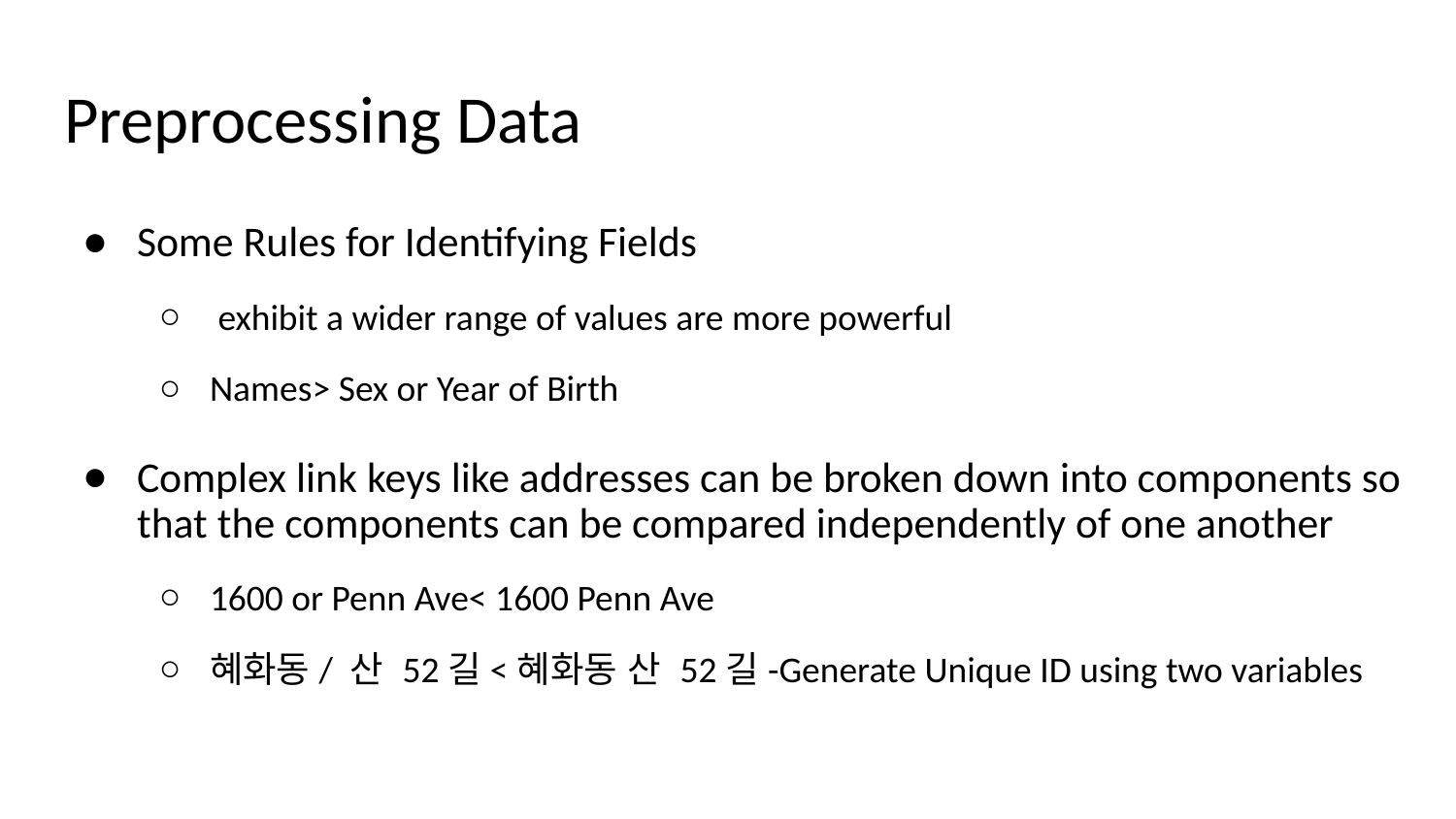

# Preprocessing Data

Some Rules for Identifying Fields
 exhibit a wider range of values are more powerful
Names> Sex or Year of Birth

Complex link keys like addresses can be broken down into components so that the components can be compared independently of one another
1600 or Penn Ave< 1600 Penn Ave
혜화동/ 산 52길<혜화동 산 52길-Generate Unique ID using two variables